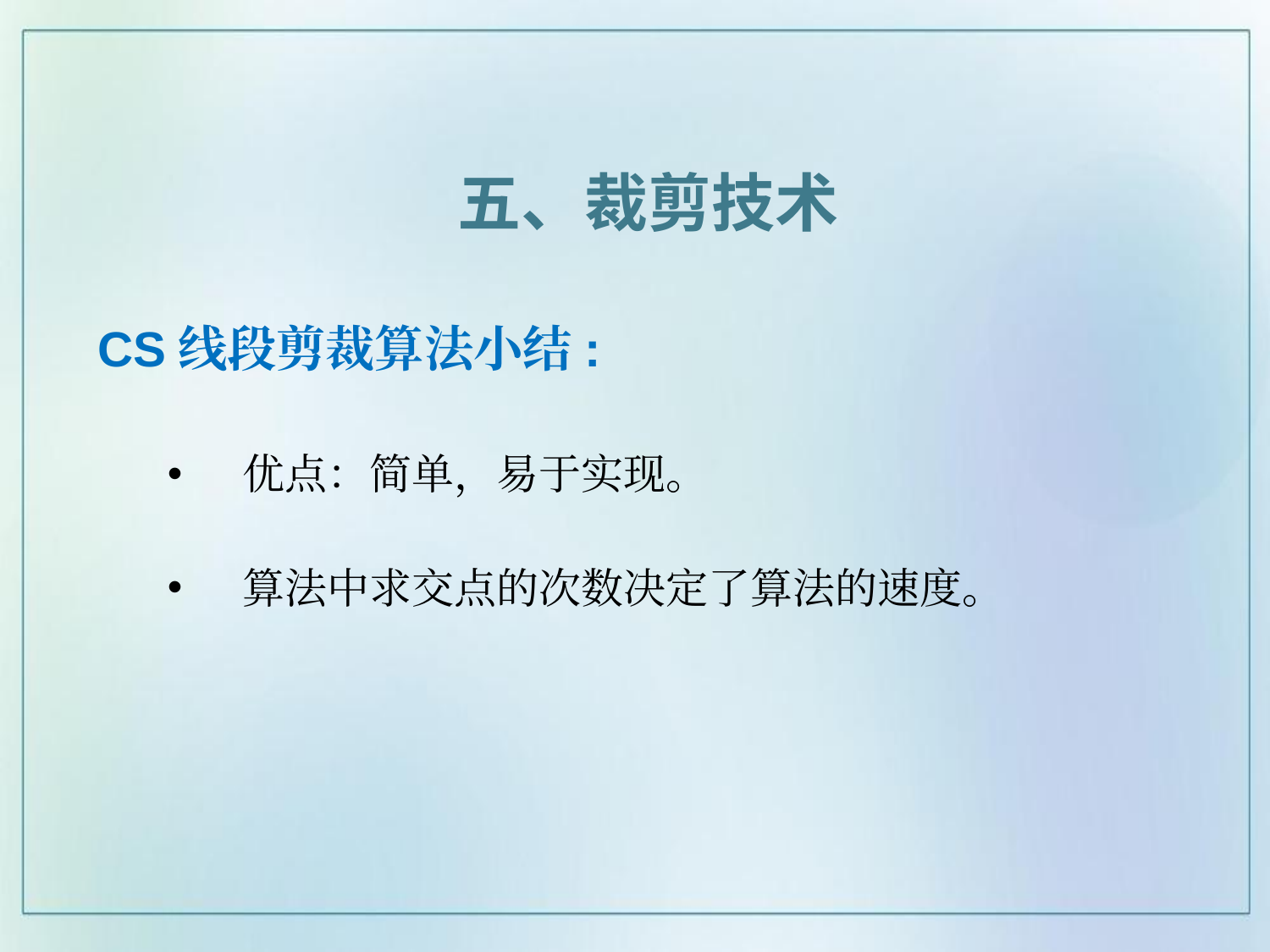

五、裁剪技术
# CS线段剪裁算法小结:
优点：简单，易于实现。
算法中求交点的次数决定了算法的速度。